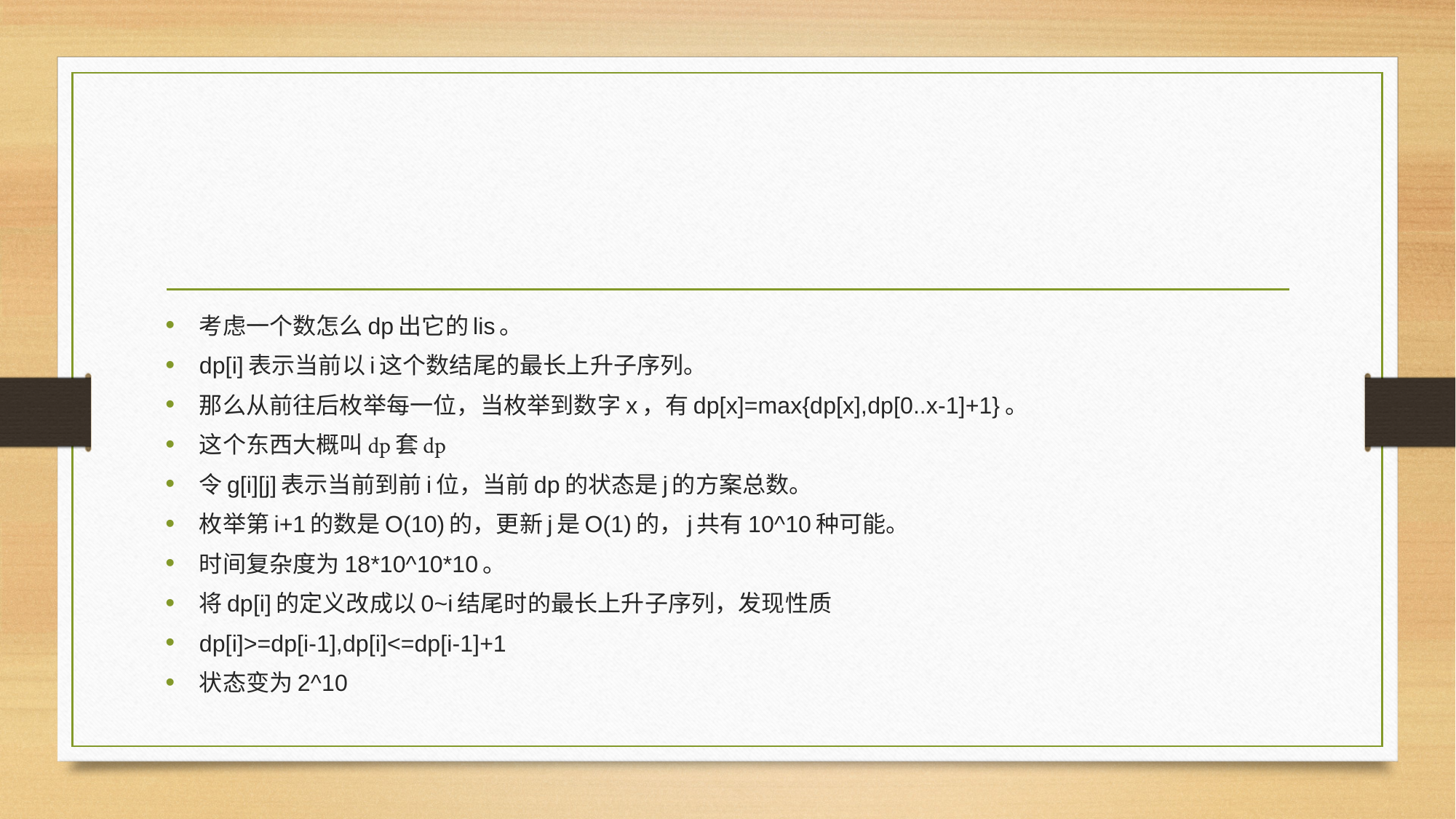

#
考虑一个数怎么dp出它的lis。
dp[i]表示当前以i这个数结尾的最长上升子序列。
那么从前往后枚举每一位，当枚举到数字x，有dp[x]=max{dp[x],dp[0..x-1]+1}。
这个东西大概叫dp套dp
令g[i][j]表示当前到前i位，当前dp的状态是j的方案总数。
枚举第i+1的数是O(10)的，更新j是O(1)的，j共有10^10种可能。
时间复杂度为18*10^10*10。
将dp[i]的定义改成以0~i结尾时的最长上升子序列，发现性质
dp[i]>=dp[i-1],dp[i]<=dp[i-1]+1
状态变为2^10